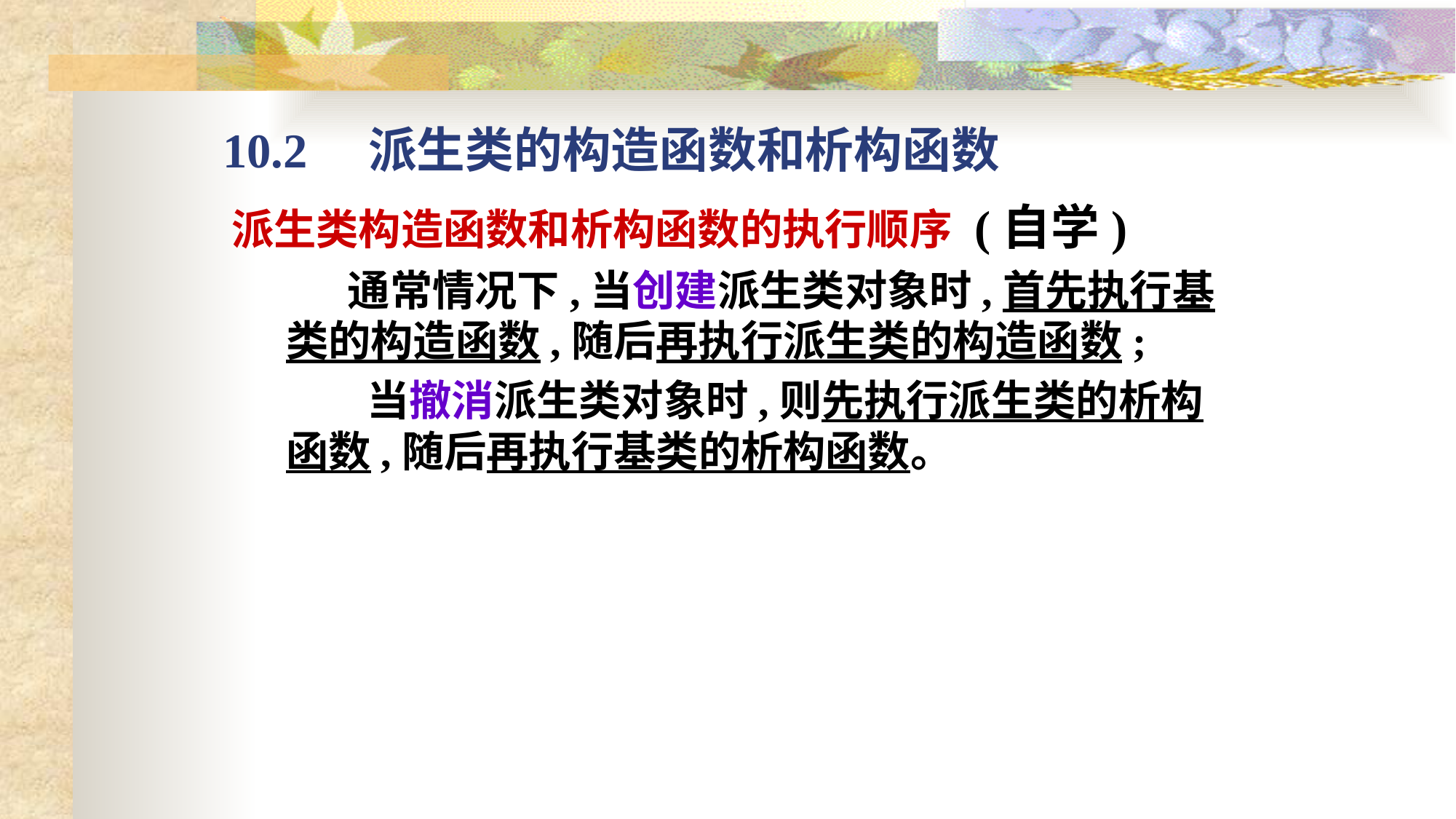

# 10.2    派生类的构造函数和析构函数
派生类构造函数和析构函数的执行顺序 (自学)
           通常情况下,当创建派生类对象时,首先执行基类的构造函数,随后再执行派生类的构造函数;
             当撤消派生类对象时,则先执行派生类的析构函数,随后再执行基类的析构函数。